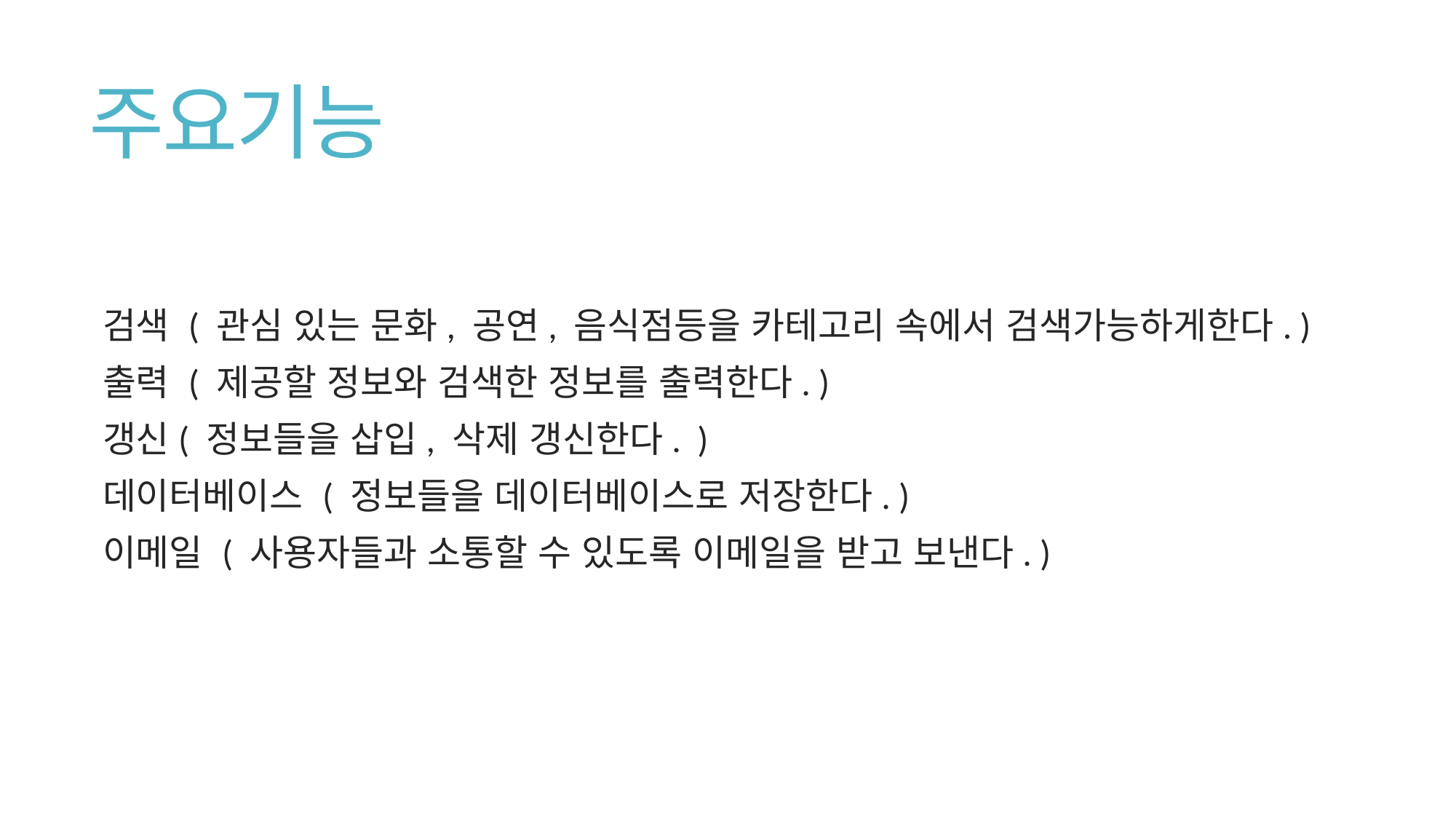

# 주요기능

검색 ( 관심 있는 문화, 공연, 음식점등을 카테고리 속에서 검색가능하게한다. )
출력 ( 제공할 정보와 검색한 정보를 출력한다. )
갱신( 정보들을 삽입, 삭제 갱신한다.  )
데이터베이스 ( 정보들을 데이터베이스로 저장한다. )
이메일 ( 사용자들과 소통할 수 있도록 이메일을 받고 보낸다. )